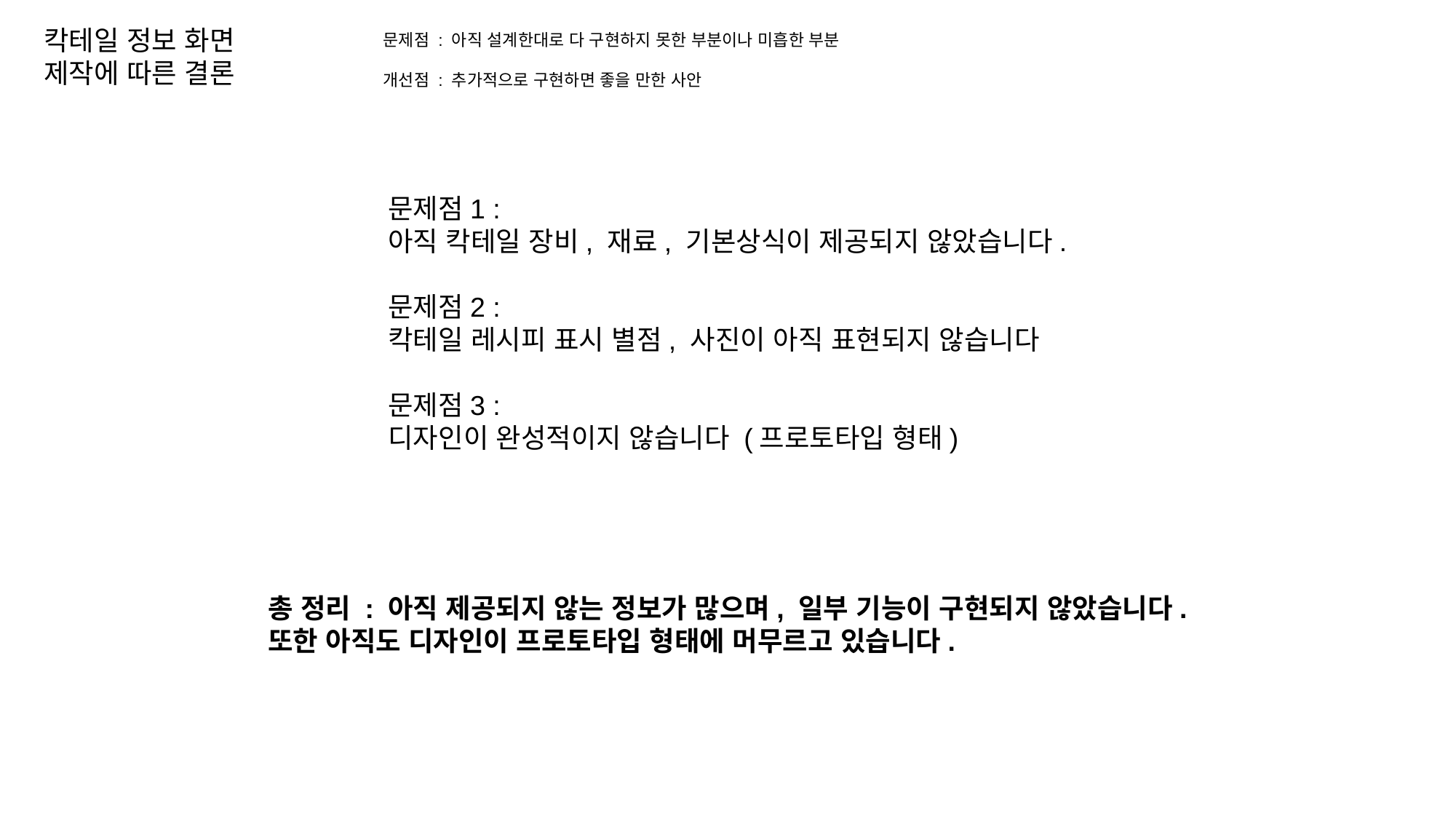

칵테일 정보 화면
제작에 따른 결론
문제점 : 아직 설계한대로 다 구현하지 못한 부분이나 미흡한 부분

개선점 : 추가적으로 구현하면 좋을 만한 사안
문제점1 :
아직 칵테일 장비, 재료, 기본상식이 제공되지 않았습니다.

문제점2 :
칵테일 레시피 표시 별점, 사진이 아직 표현되지 않습니다

문제점3 :
디자인이 완성적이지 않습니다 (프로토타입 형태)

총 정리 : 아직 제공되지 않는 정보가 많으며, 일부 기능이 구현되지 않았습니다.
또한 아직도 디자인이 프로토타입 형태에 머무르고 있습니다.